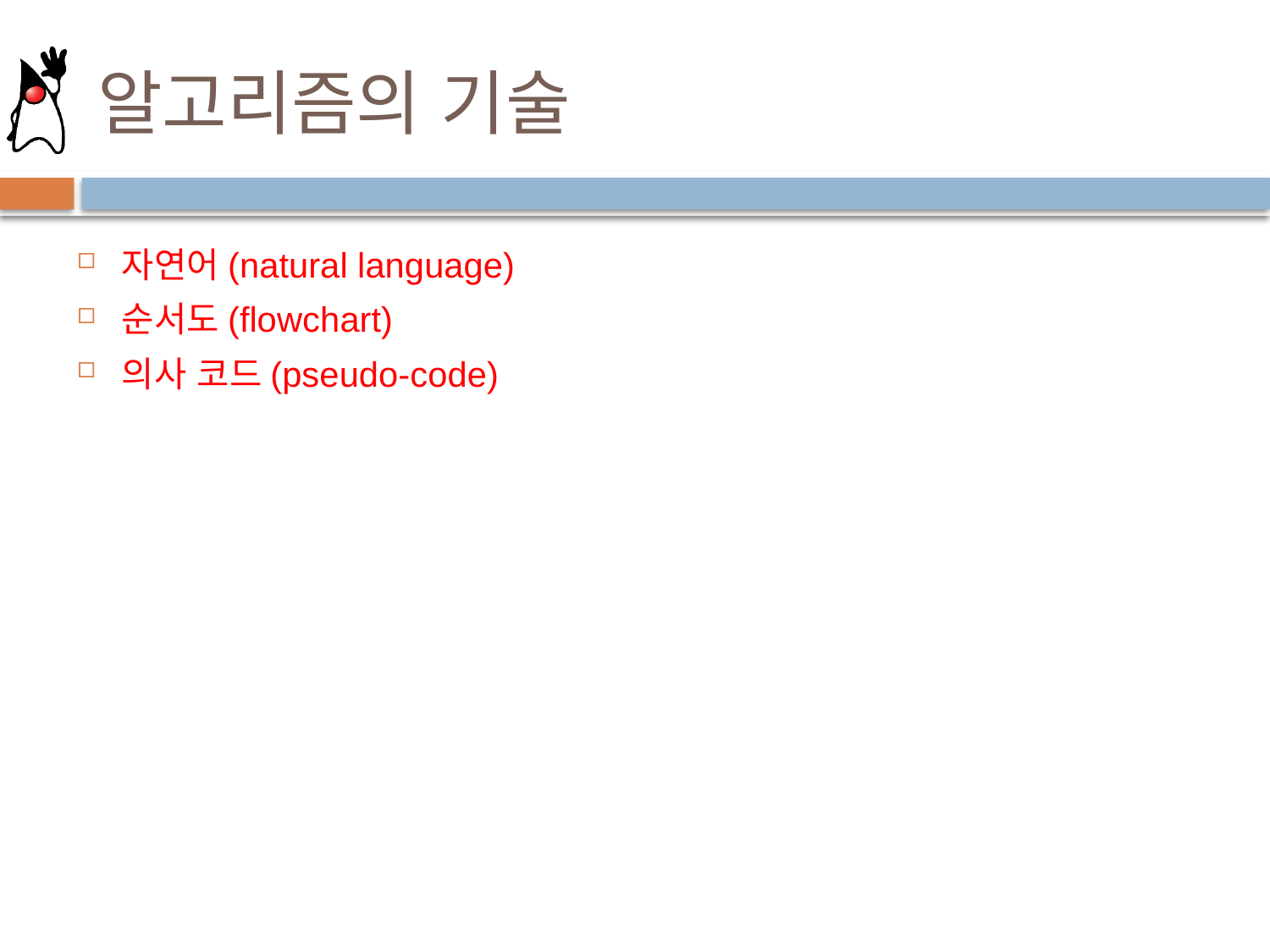

# 알고리즘의 기술
자연어(natural language)
순서도(flowchart)
의사 코드(pseudo-code)